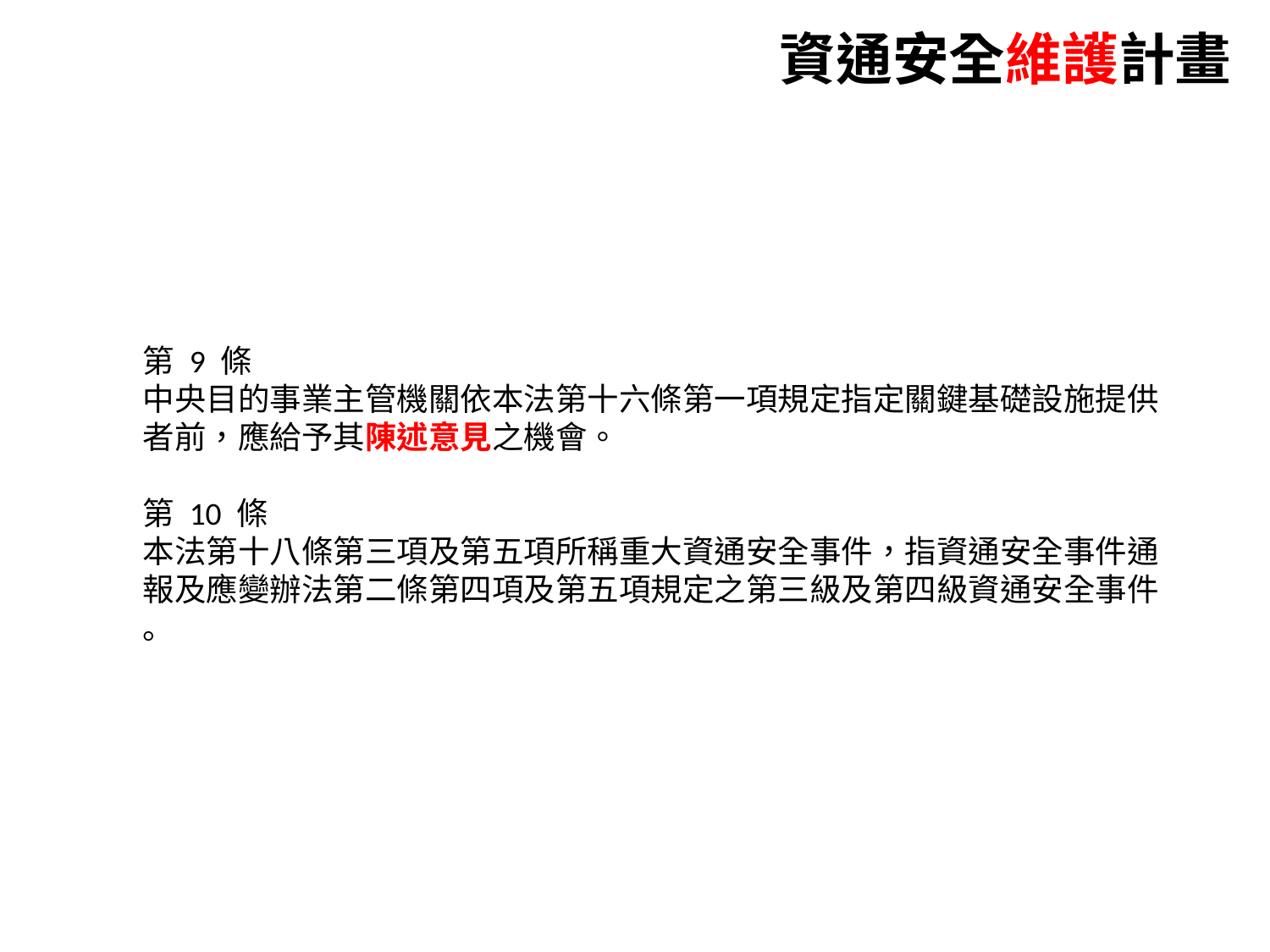

資通安全維護計畫
第 9 條
中央目的事業主管機關依本法第十六條第一項規定指定關鍵基礎設施提供
者前，應給予其陳述意見之機會。

第 10 條
本法第十八條第三項及第五項所稱重大資通安全事件，指資通安全事件通
報及應變辦法第二條第四項及第五項規定之第三級及第四級資通安全事件
。